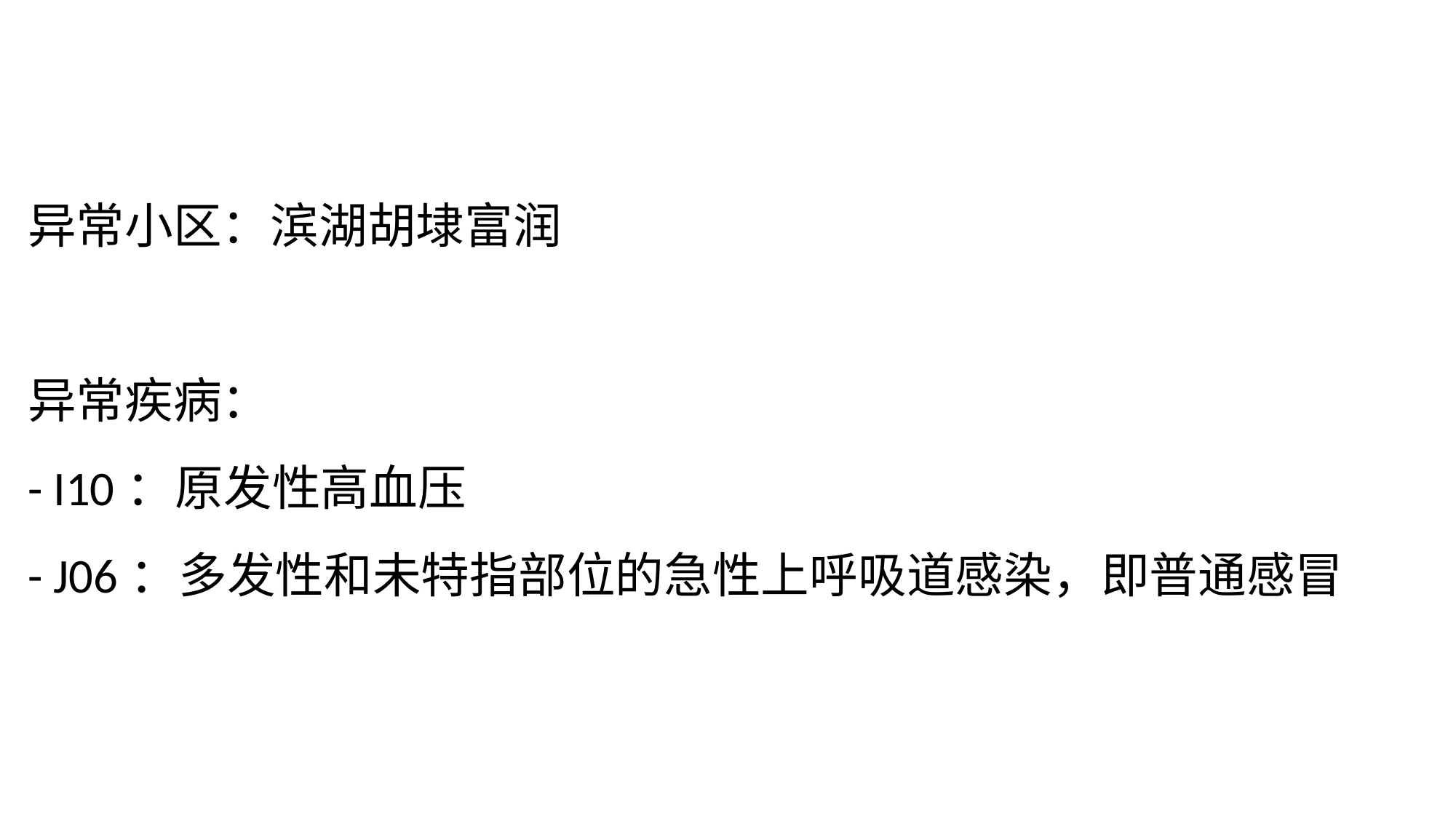

# 异常小区：滨湖胡埭富润 异常疾病： - I10：原发性高血压 - J06：多发性和未特指部位的急性上呼吸道感染，即普通感冒